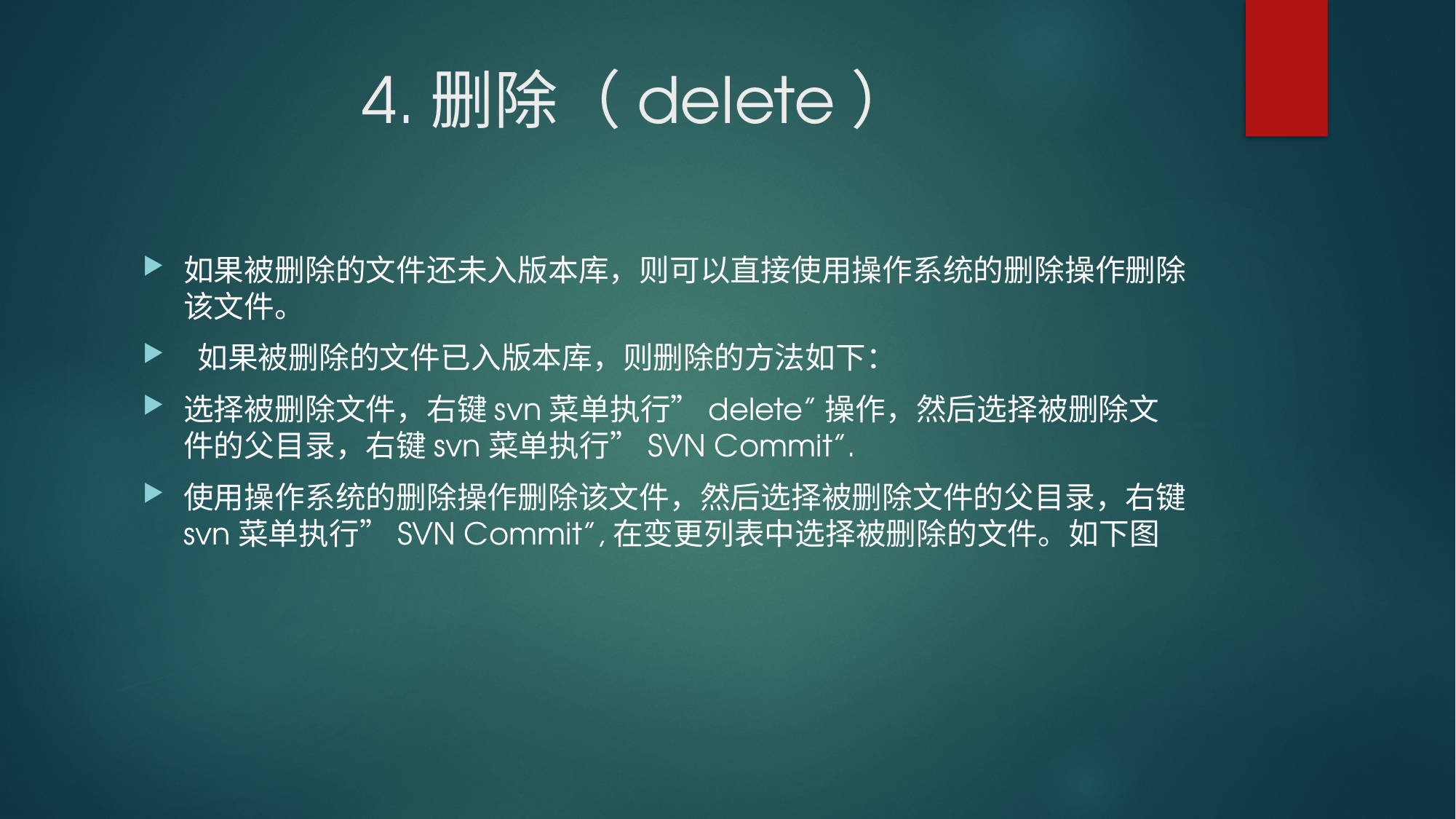

# 4.删除（delete）
如果被删除的文件还未入版本库，则可以直接使用操作系统的删除操作删除该文件。
 如果被删除的文件已入版本库，则删除的方法如下：
选择被删除文件，右键svn菜单执行”delete”操作，然后选择被删除文件的父目录，右键svn菜单执行”SVN Commit”.
使用操作系统的删除操作删除该文件，然后选择被删除文件的父目录，右键svn菜单执行”SVN Commit”,在变更列表中选择被删除的文件。如下图